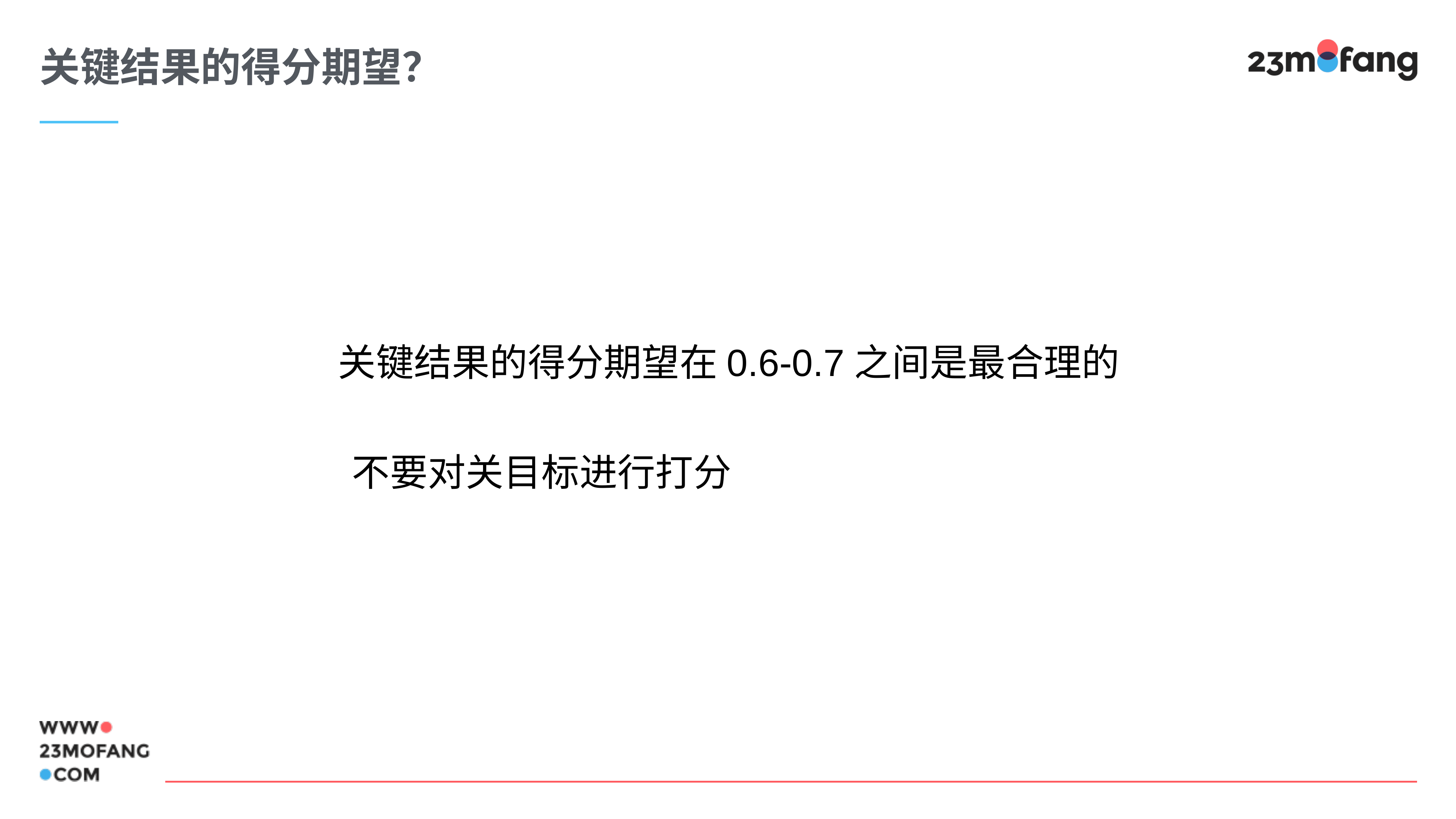

关键结果的得分期望？

关键结果的得分期望在0.6-0.7之间是最合理的
不要对关目标进行打分